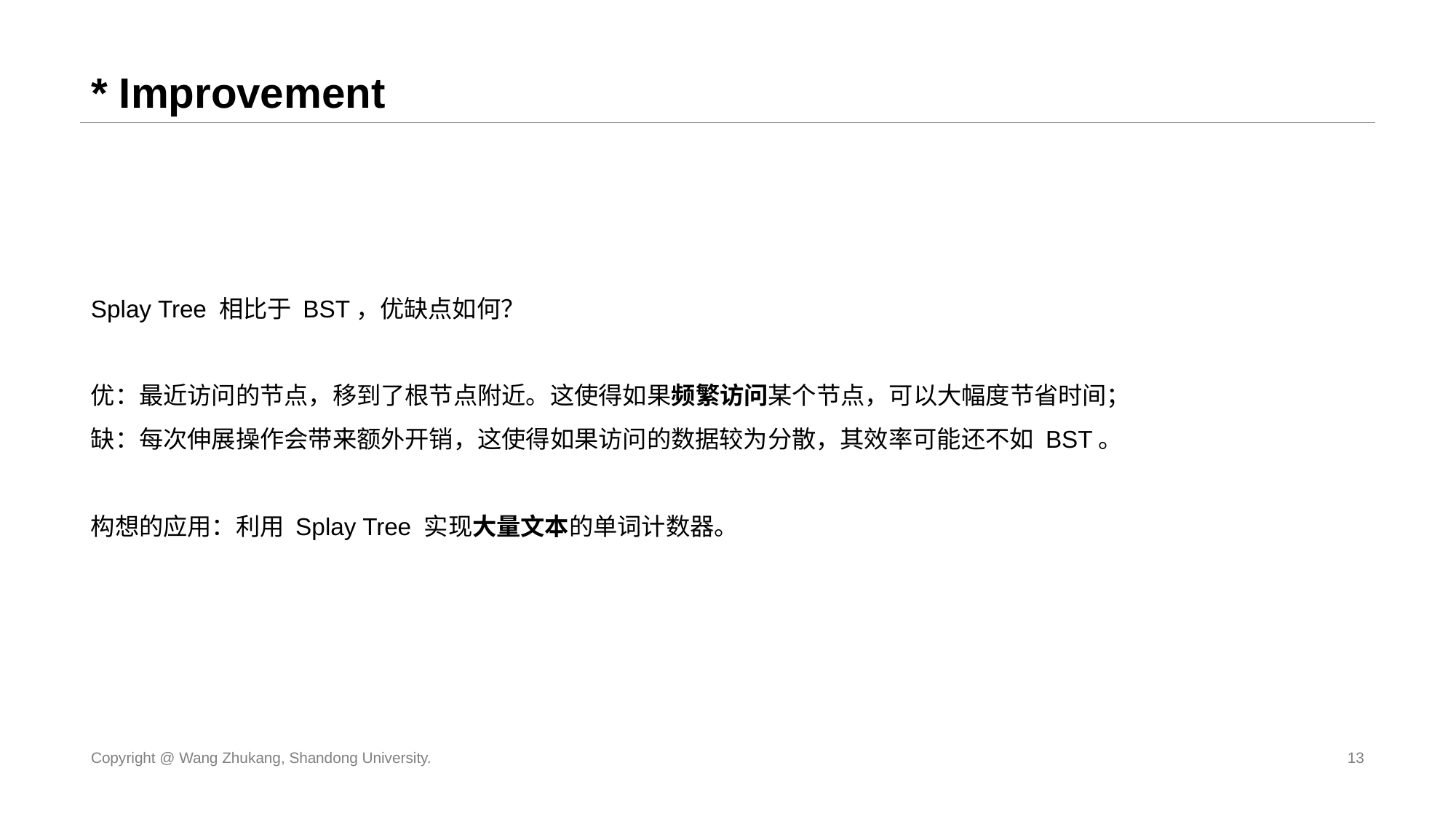

# * Improvement
Splay Tree 相比于 BST，优缺点如何？

优：最近访问的节点，移到了根节点附近。这使得如果频繁访问某个节点，可以大幅度节省时间；
缺：每次伸展操作会带来额外开销，这使得如果访问的数据较为分散，其效率可能还不如 BST。

构想的应用：利用 Splay Tree 实现大量文本的单词计数器。
Copyright @ Wang Zhukang, Shandong University.
13